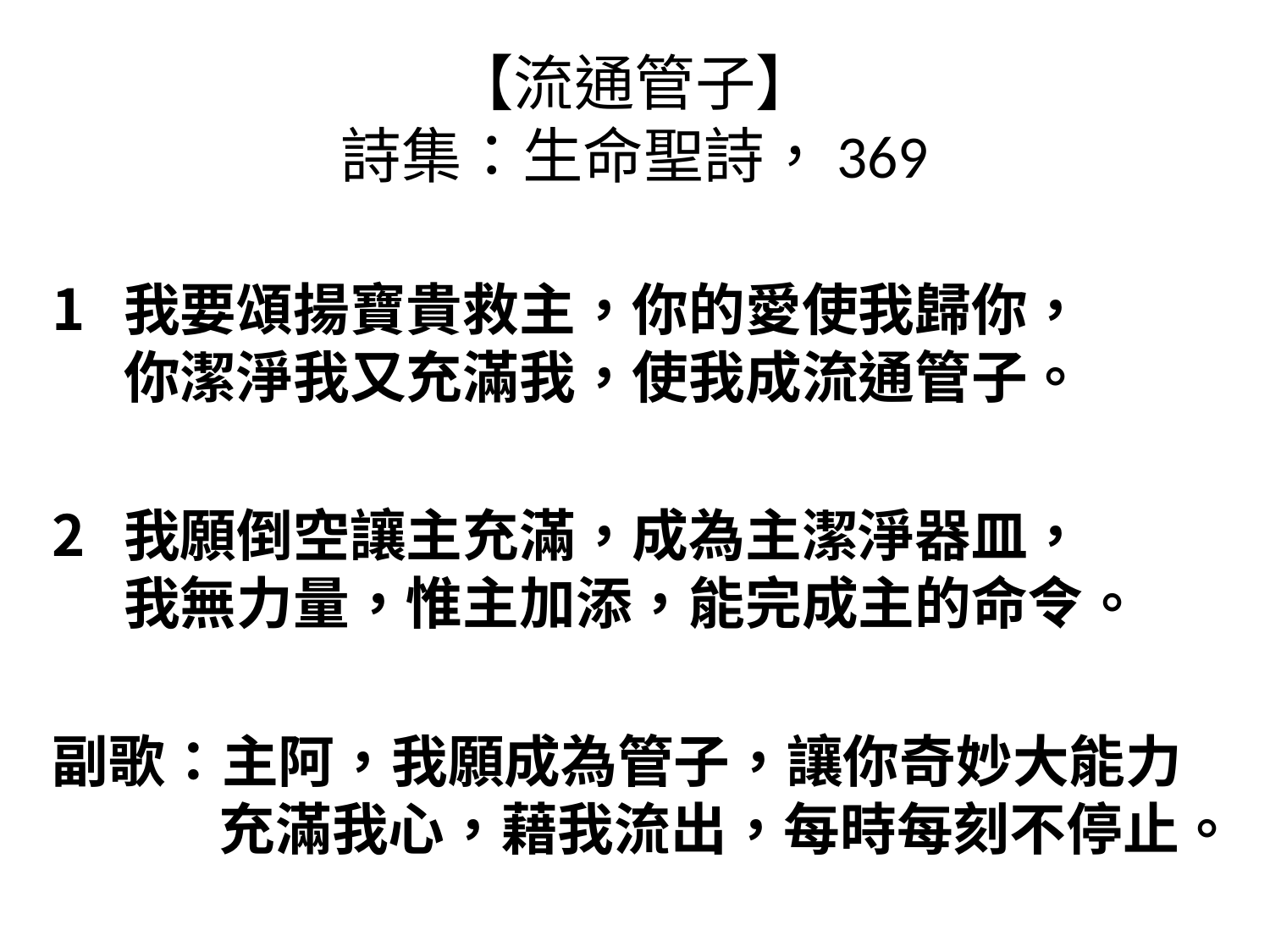

# 【流通管子】 詩集：生命聖詩，369
我要頌揚寶貴救主，你的愛使我歸你，
你潔淨我又充滿我，使我成流通管子。

我願倒空讓主充滿，成為主潔淨器皿，
我無力量，惟主加添，能完成主的命令。

副歌：主阿，我願成為管子，讓你奇妙大能力
　   充滿我心，藉我流出，每時每刻不停止。